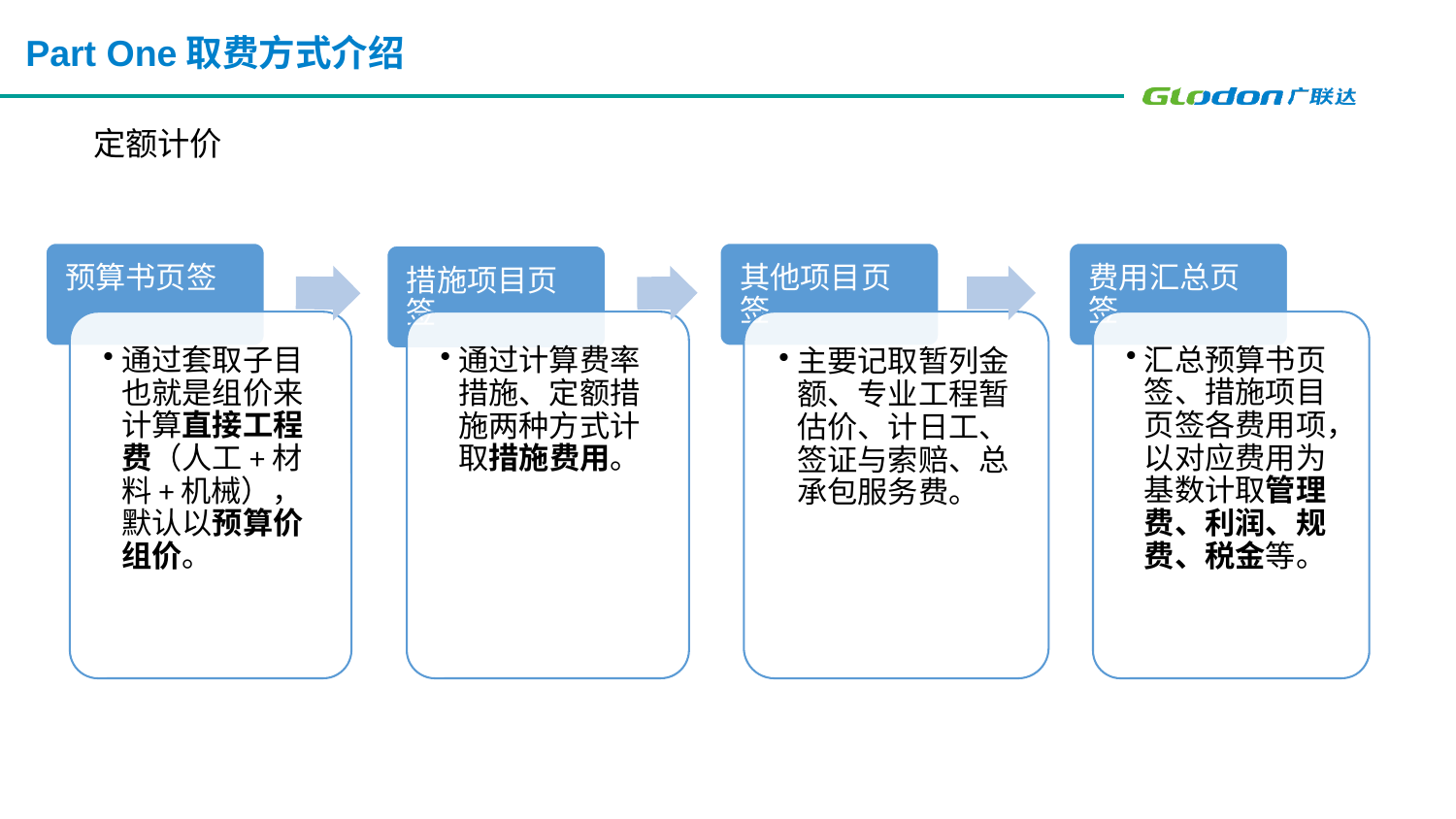

Part One取费方式介绍
定额计价
预算书页签
通过套取子目也就是组价来计算直接工程费（人工+材料+机械），默认以预算价组价。

措施项目页签
通过计算费率措施、定额措施两种方式计取措施费用。

其他项目页签
主要记取暂列金额、专业工程暂估价、计日工、签证与索赔、总承包服务费。

费用汇总页签
汇总预算书页签、措施项目页签各费用项，以对应费用为基数计取管理费、利润、规费、税金等。